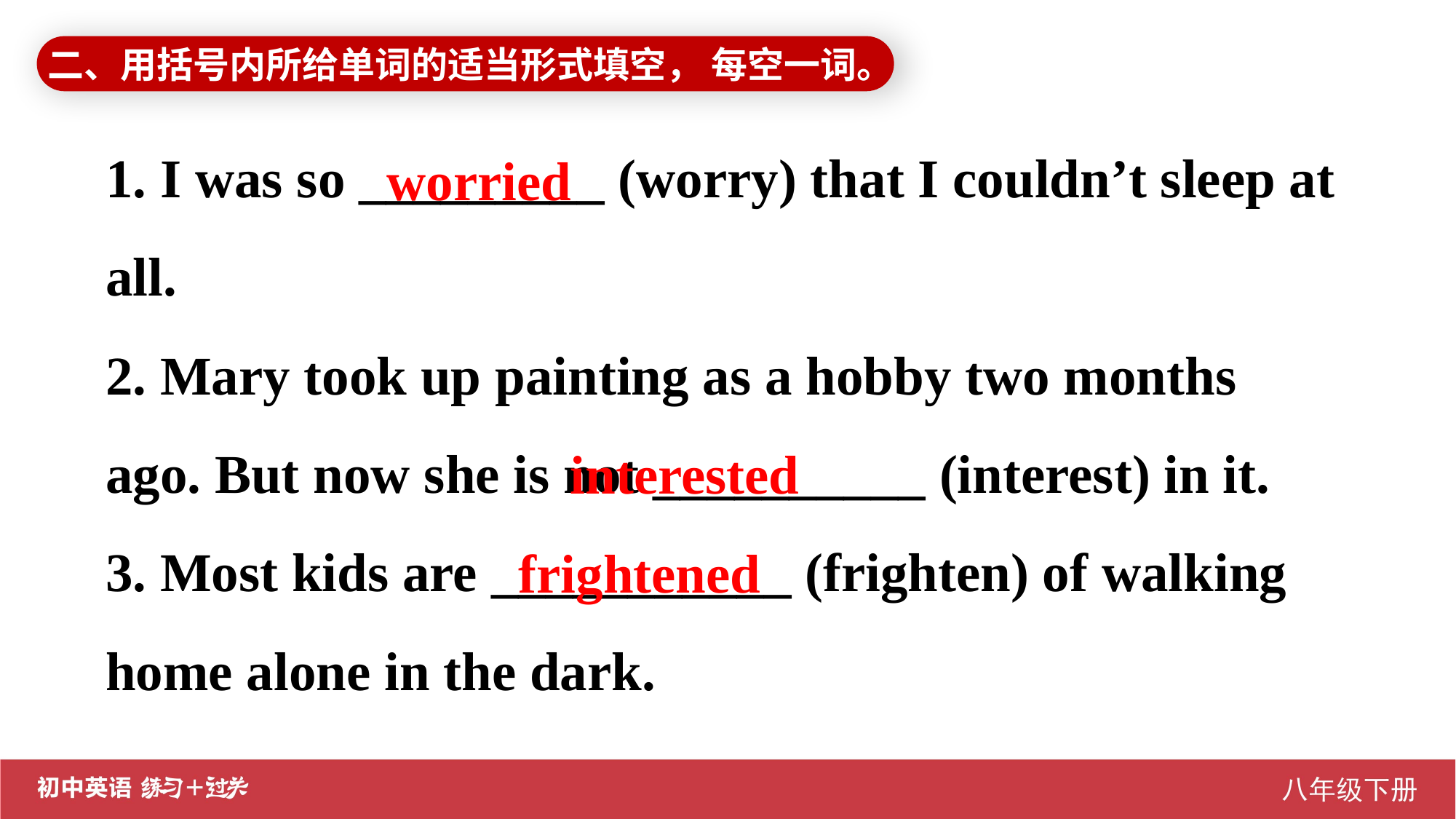

二、用括号内所给单词的适当形式填空， 每空一词。
1. I was so _________ (worry) that I couldn’t sleep at all.
2. Mary took up painting as a hobby two months ago. But now she is not __________ (interest) in it.
3. Most kids are ___________ (frighten) of walking home alone in the dark.
worried
 interested
frightened